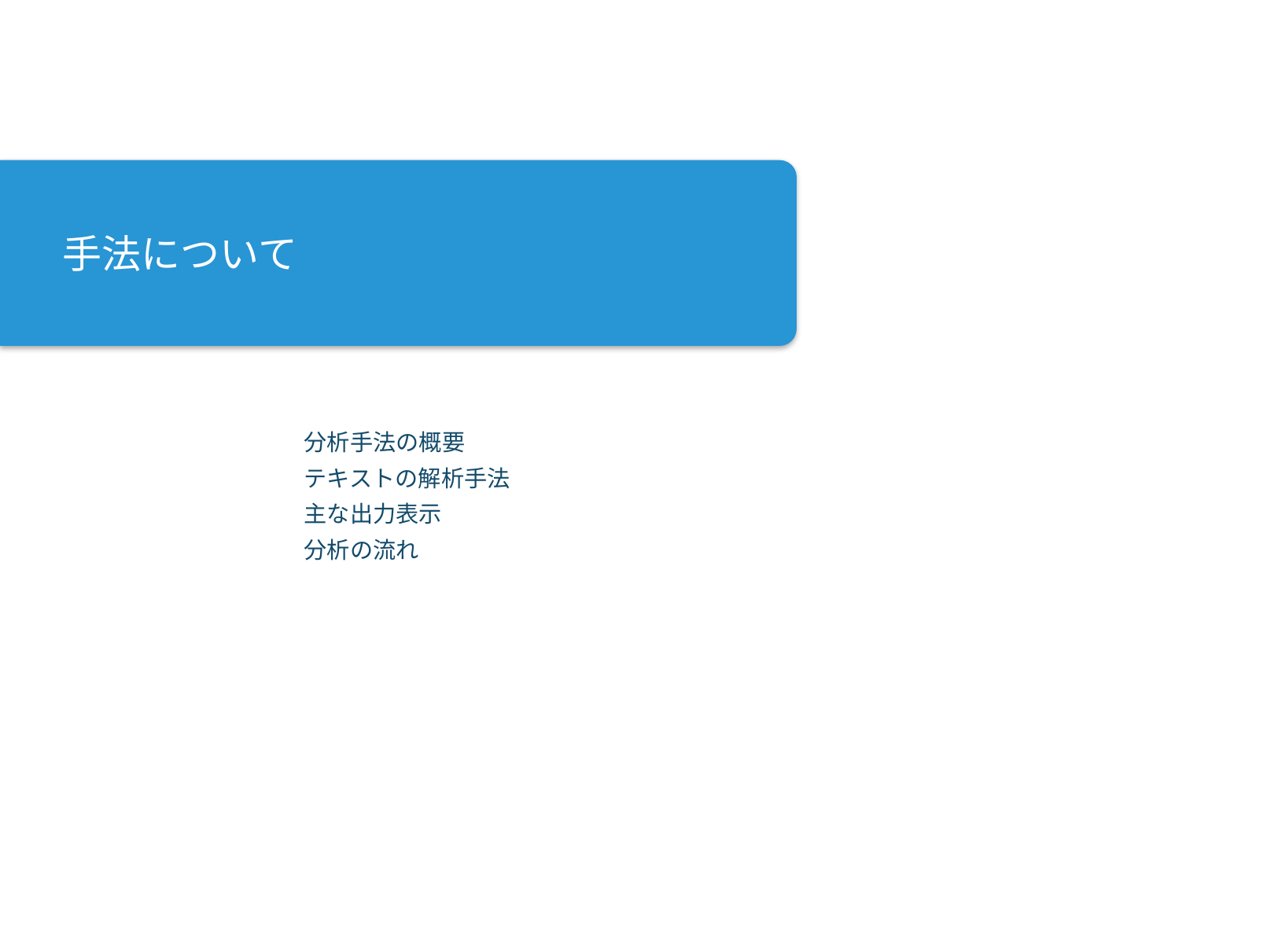

# 手法について
分析手法の概要
テキストの解析手法
主な出力表示
分析の流れ